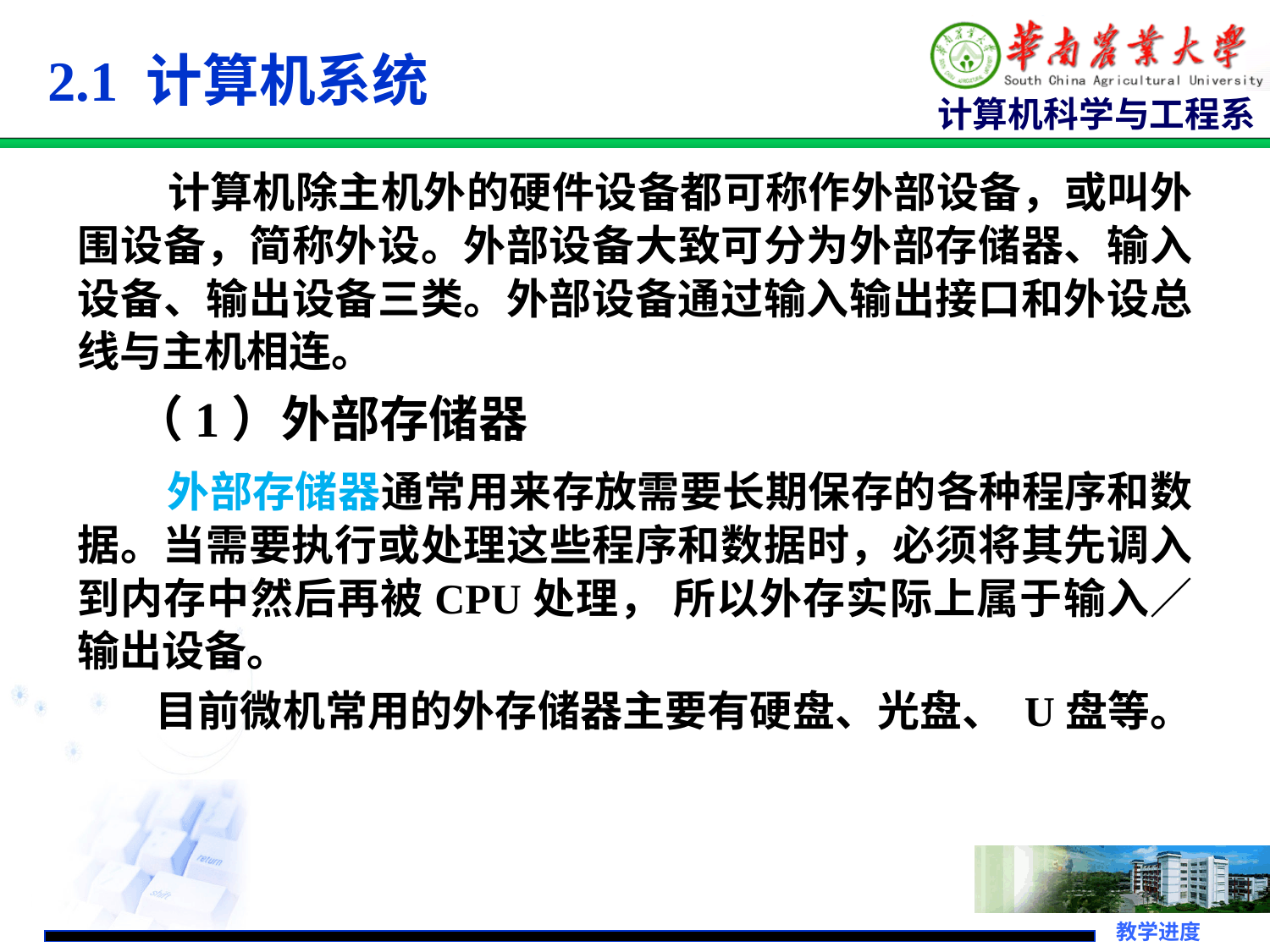

# 2.1 计算机系统
        计算机除主机外的硬件设备都可称作外部设备，或叫外围设备，简称外设。外部设备大致可分为外部存储器、输入设备、输出设备三类。外部设备通过输入输出接口和外设总线与主机相连。
    （1）外部存储器
        外部存储器通常用来存放需要长期保存的各种程序和数据。当需要执行或处理这些程序和数据时，必须将其先调入到内存中然后再被CPU处理， 所以外存实际上属于输入／输出设备。
       目前微机常用的外存储器主要有硬盘、光盘、 U盘等。